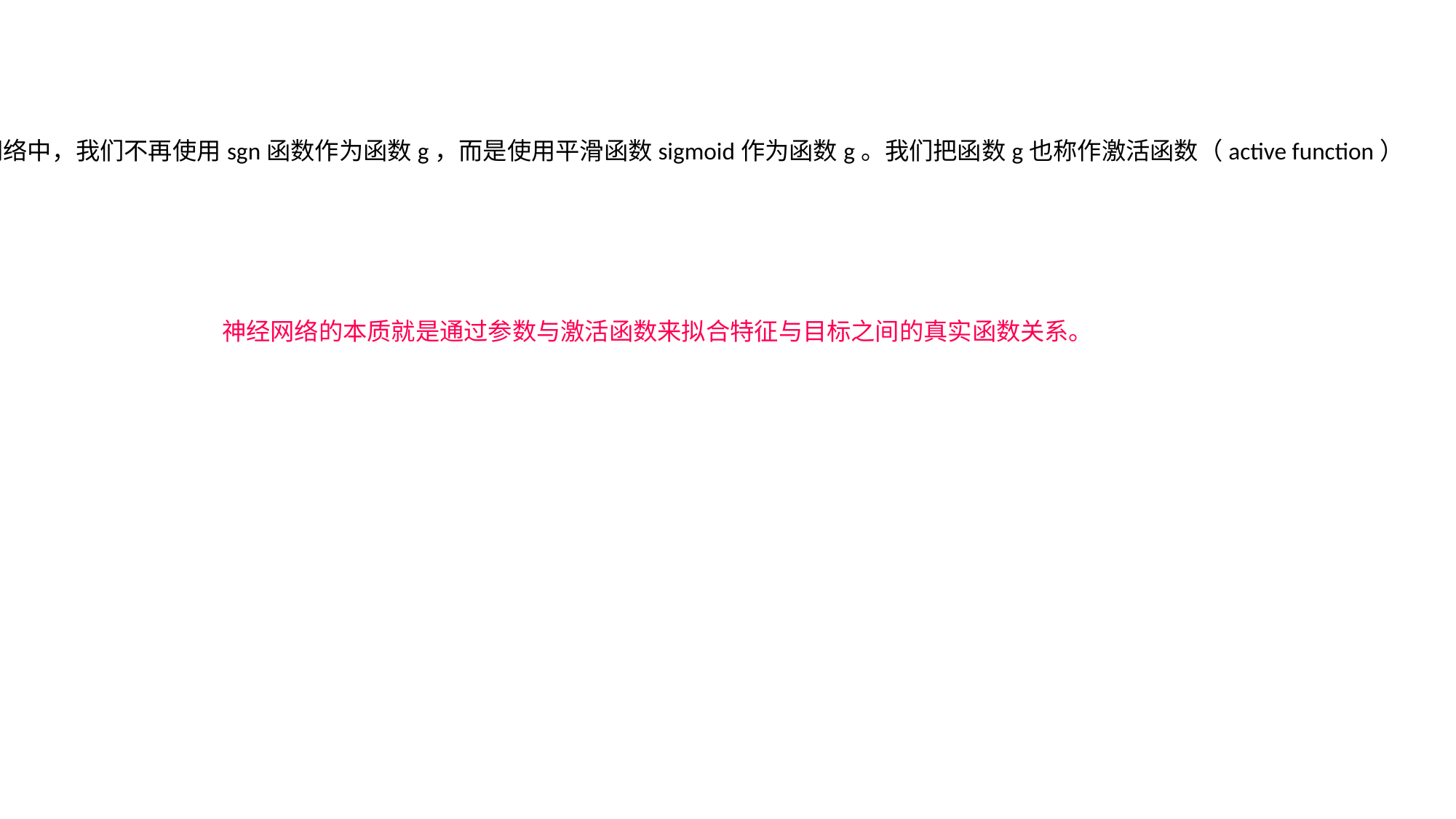

两层神经网络中，我们不再使用sgn函数作为函数g，而是使用平滑函数sigmoid作为函数g。我们把函数g也称作激活函数（active function）
神经网络的本质就是通过参数与激活函数来拟合特征与目标之间的真实函数关系。